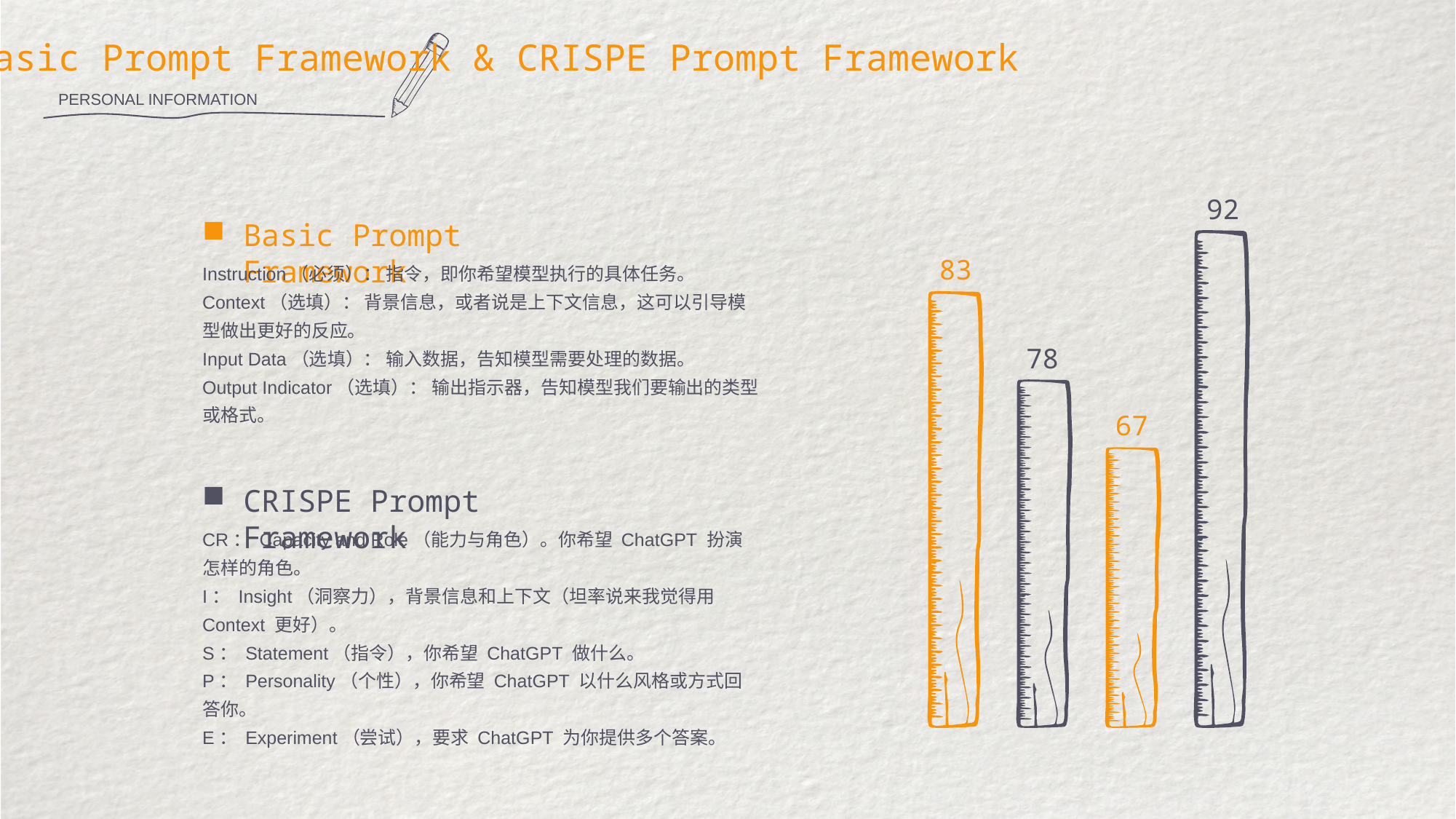

Basic Prompt Framework & CRISPE Prompt Framework

PERSONAL INFORMATION

92
Basic Prompt Framework
83
Instruction（必须）： 指令，即你希望模型执行的具体任务。
Context（选填）： 背景信息，或者说是上下文信息，这可以引导模型做出更好的反应。
Input Data（选填）： 输入数据，告知模型需要处理的数据。
Output Indicator（选填）： 输出指示器，告知模型我们要输出的类型或格式。
78
67

CRISPE Prompt Framework

CR： Capacity and Role（能力与角色）。你希望 ChatGPT 扮演怎样的角色。
I： Insight（洞察力），背景信息和上下文（坦率说来我觉得用 Context 更好）。
S： Statement（指令），你希望 ChatGPT 做什么。
P： Personality（个性），你希望 ChatGPT 以什么风格或方式回答你。
E： Experiment（尝试），要求 ChatGPT 为你提供多个答案。